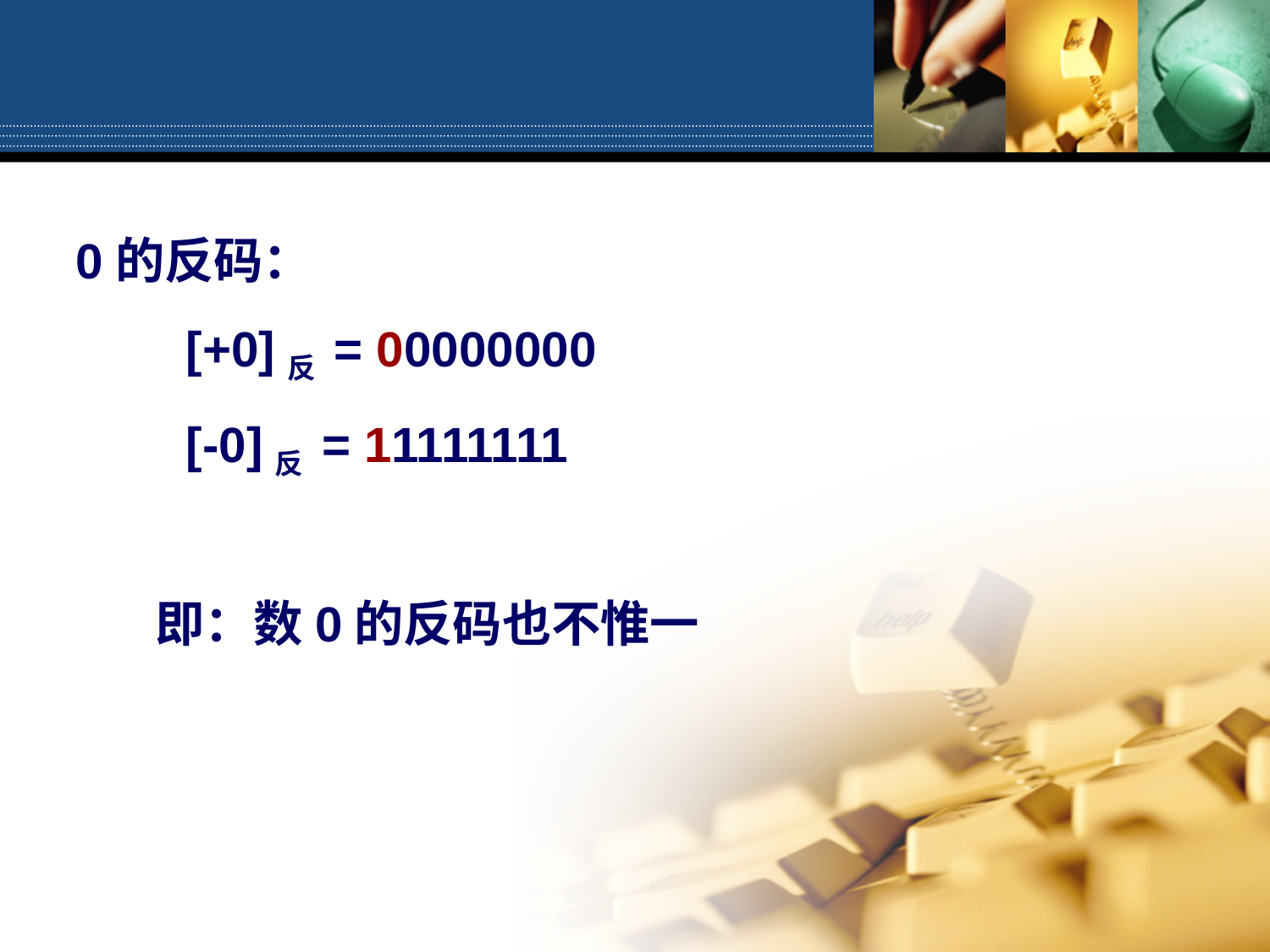

0的反码：
        [+0]反 = 00000000
        [-0]反 = 11111111

      即：数0的反码也不惟一